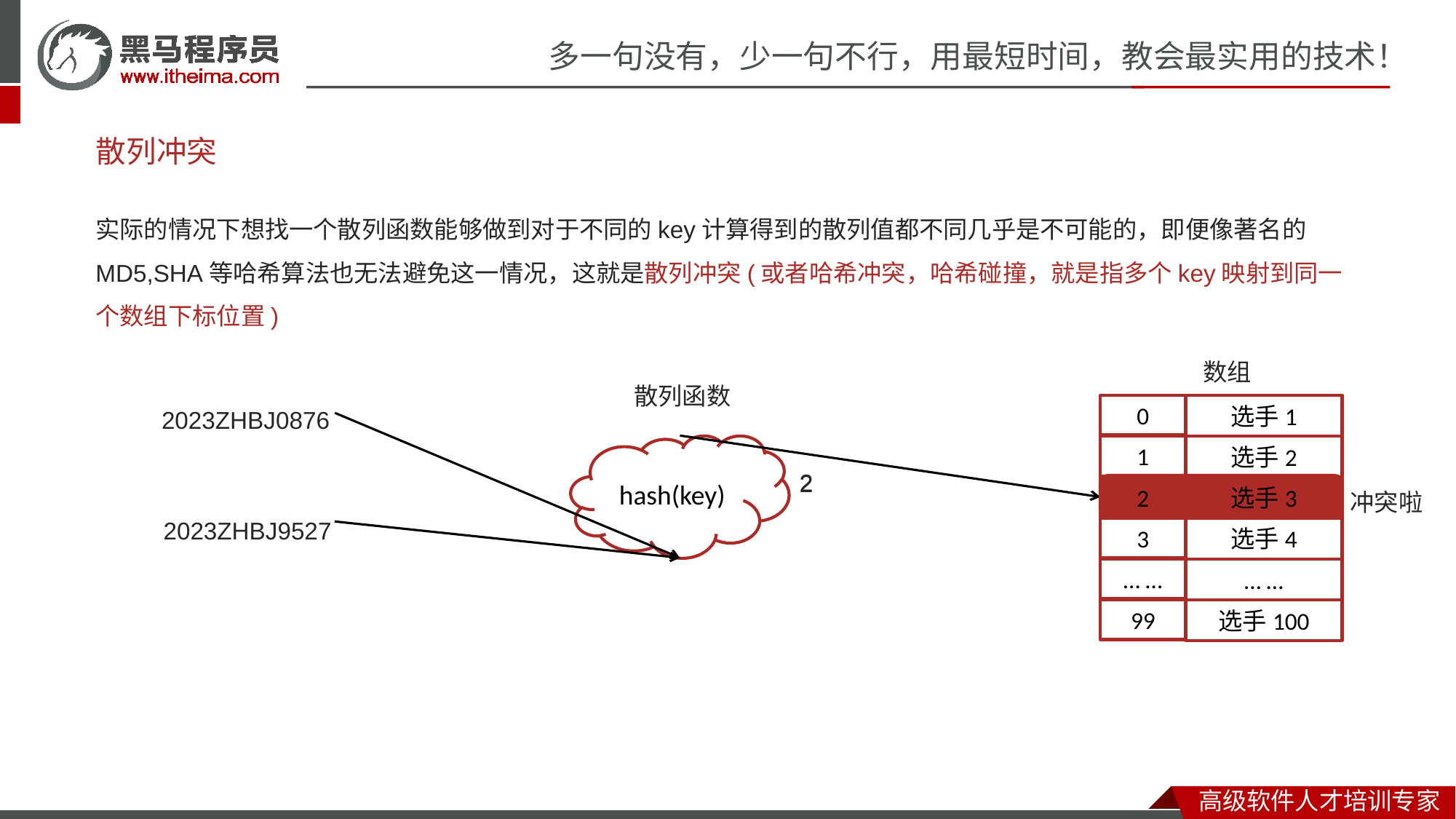

# 散列冲突
实际的情况下想找一个散列函数能够做到对于不同的key计算得到的散列值都不同几乎是不可能的，即便像著名的MD5,SHA等哈希算法也无法避免这一情况，这就是散列冲突(或者哈希冲突，哈希碰撞，就是指多个key映射到同一个数组下标位置)
数组
0
选手1
1
选手2
2
选手3
3
选手4
… …
… …
99
选手100
散列函数
2023ZHBJ0876
hash(key)
2
2
冲突啦

2023ZHBJ9527